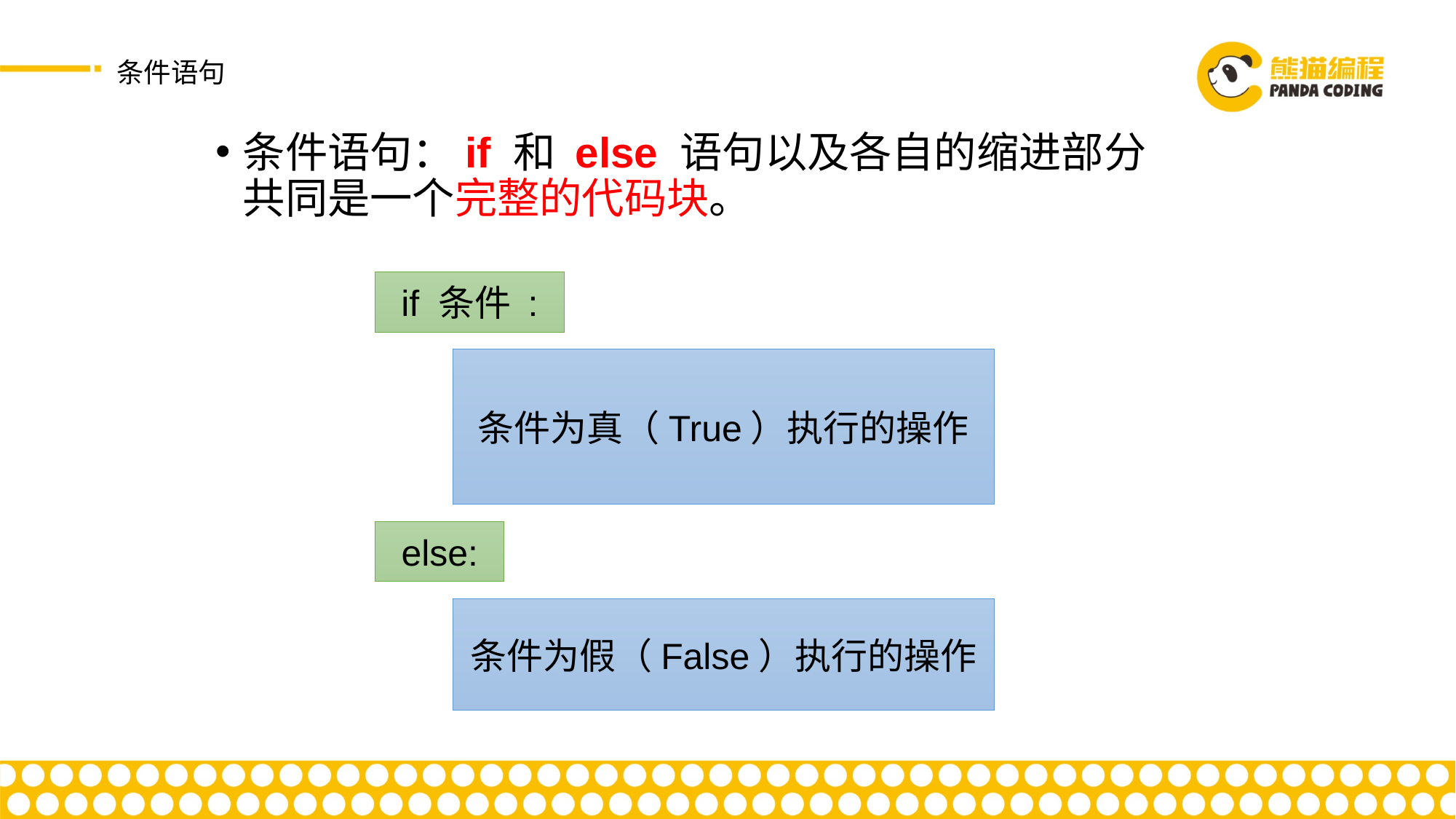

条件语句
条件语句：if 和 else 语句以及各自的缩进部分共同是一个完整的代码块。
if 条件 :
条件为真（True）执行的操作
else:
条件为假（False）执行的操作